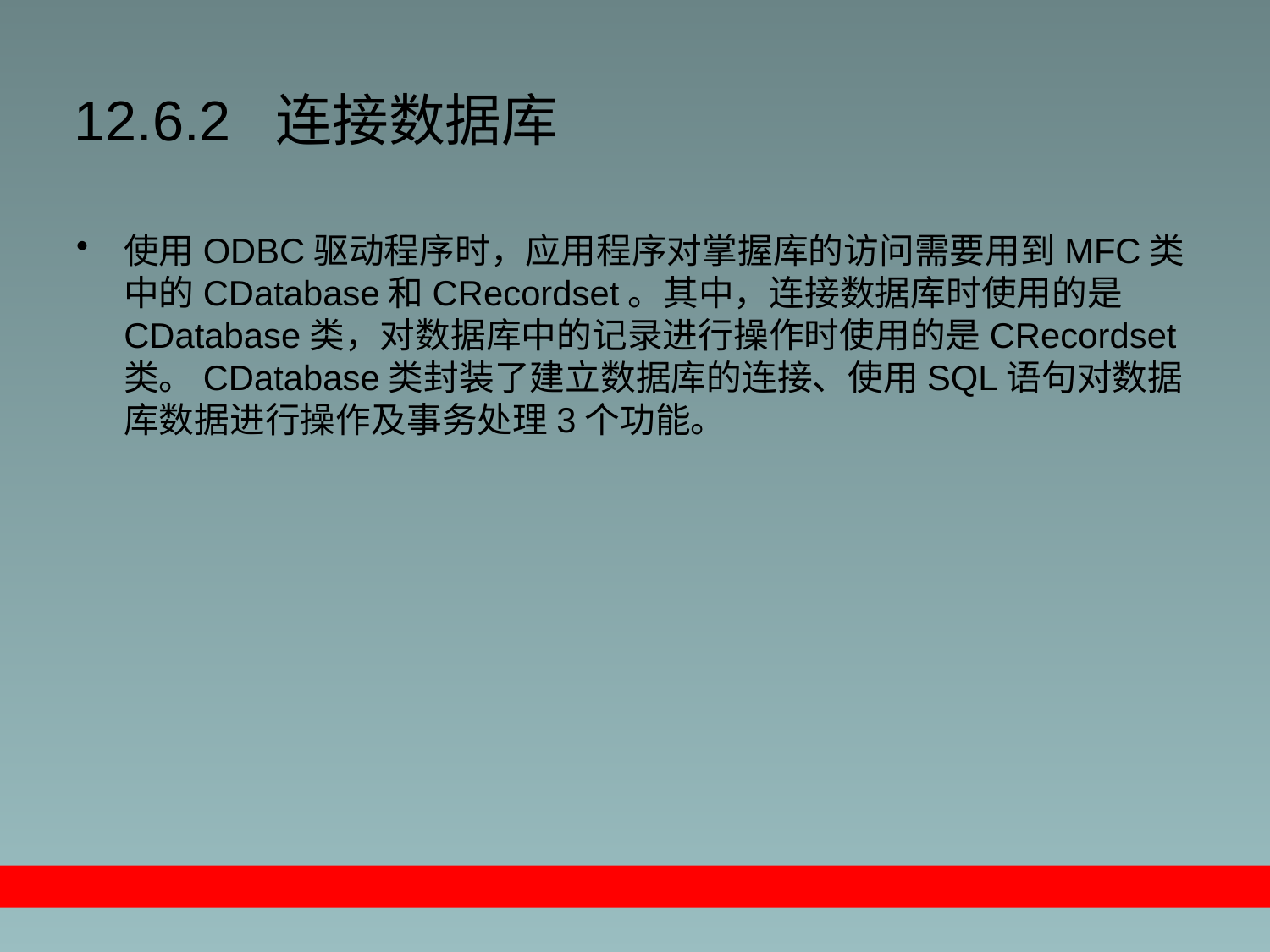

# 12.6.2  连接数据库
使用ODBC驱动程序时，应用程序对掌握库的访问需要用到MFC类中的CDatabase和CRecordset。其中，连接数据库时使用的是CDatabase类，对数据库中的记录进行操作时使用的是CRecordset类。CDatabase类封装了建立数据库的连接、使用SQL语句对数据库数据进行操作及事务处理3个功能。